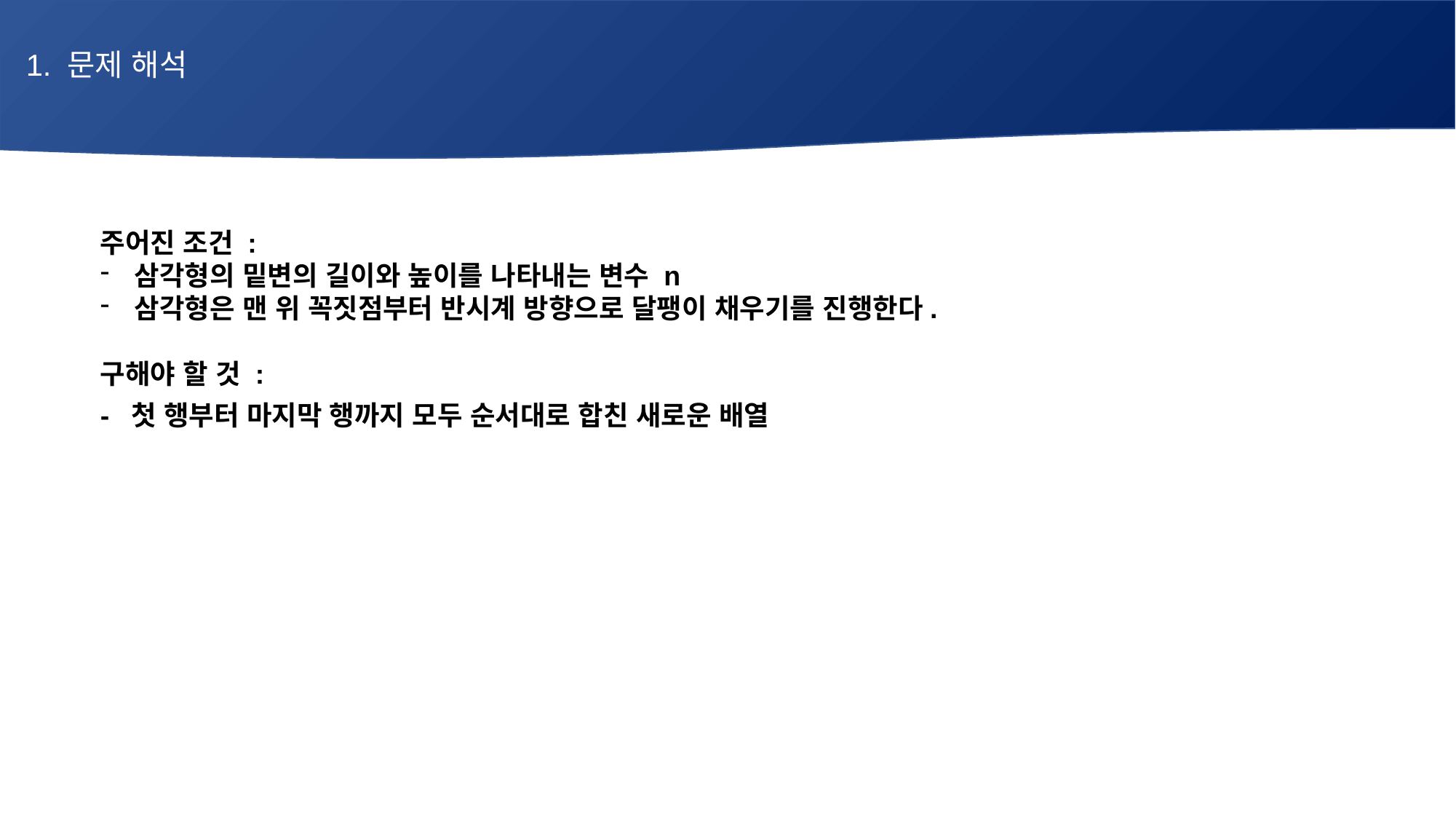

1. 문제 해석
# 매주 1 과제 LV2
주어진 조건 :
삼각형의 밑변의 길이와 높이를 나타내는 변수 n
삼각형은 맨 위 꼭짓점부터 반시계 방향으로 달팽이 채우기를 진행한다.

구해야 할 것 :

-  첫 행부터 마지막 행까지 모두 순서대로 합친 새로운 배열